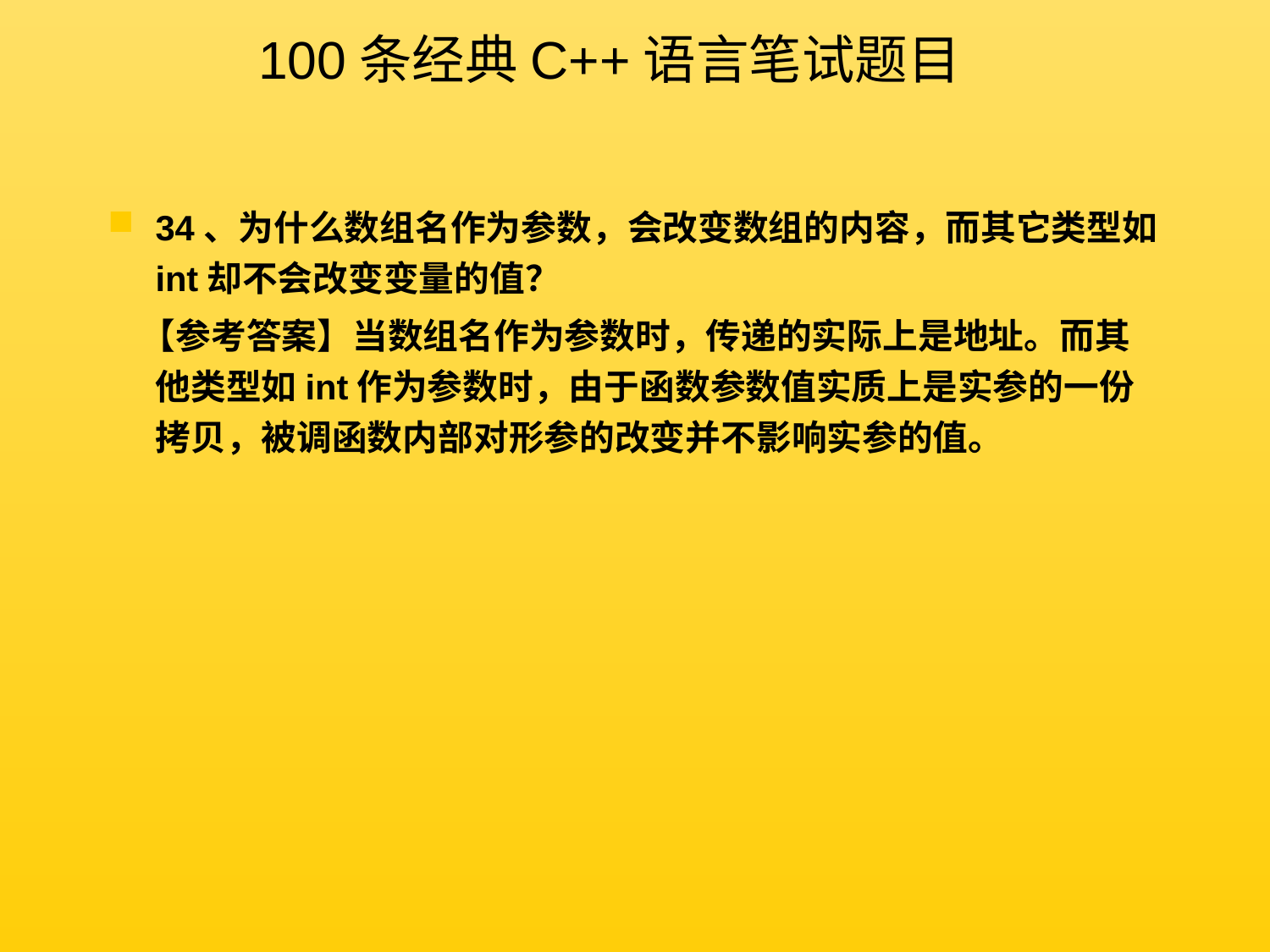

100条经典C++语言笔试题目
34、为什么数组名作为参数，会改变数组的内容，而其它类型如int却不会改变变量的值？
   【参考答案】当数组名作为参数时，传递的实际上是地址。而其他类型如int作为参数时，由于函数参数值实质上是实参的一份拷贝，被调函数内部对形参的改变并不影响实参的值。